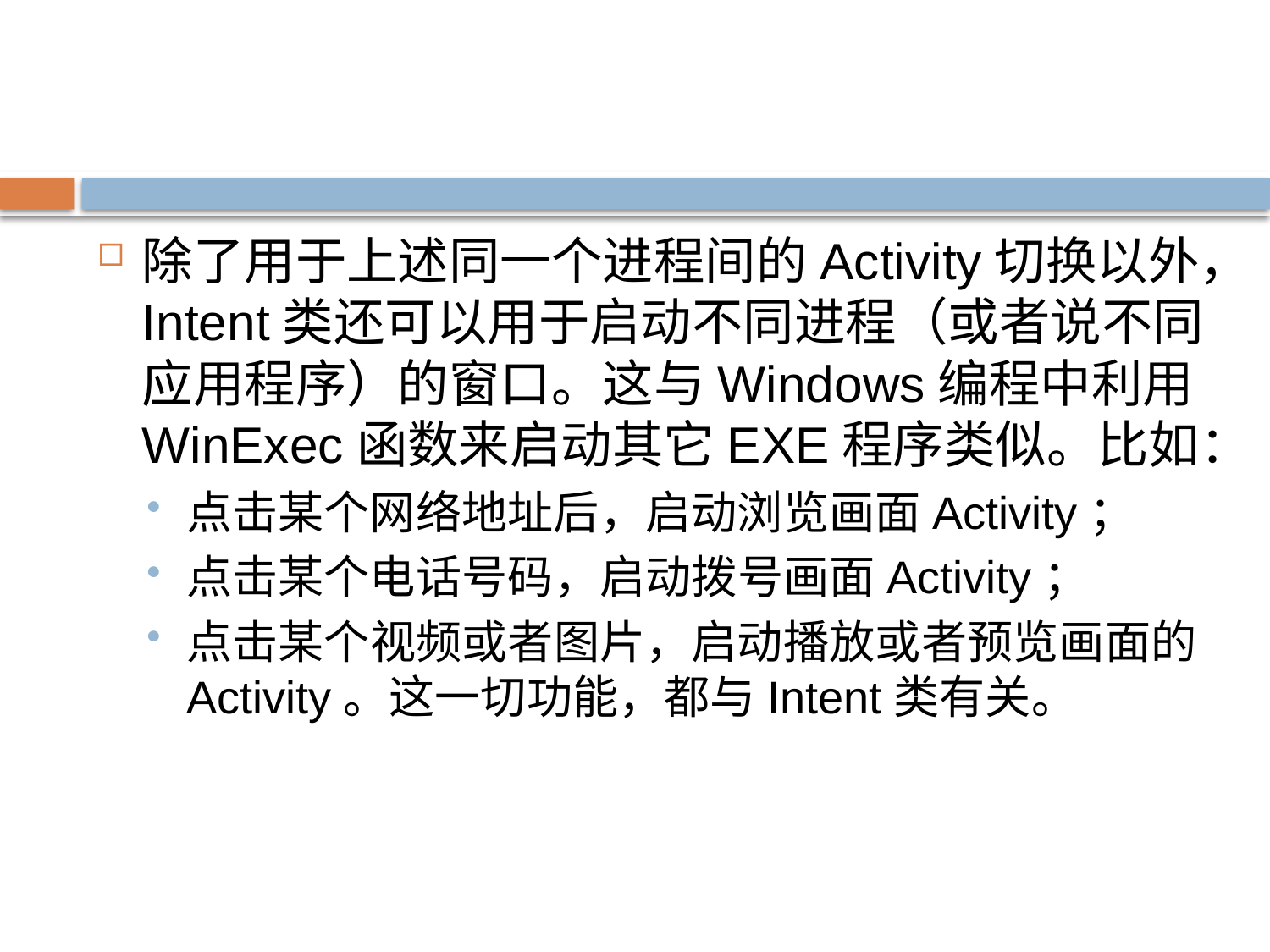

#
除了用于上述同一个进程间的Activity切换以外，Intent类还可以用于启动不同进程（或者说不同应用程序）的窗口。这与Windows编程中利用WinExec函数来启动其它EXE程序类似。比如：
点击某个网络地址后，启动浏览画面Activity；
点击某个电话号码，启动拨号画面Activity；
点击某个视频或者图片，启动播放或者预览画面的Activity。这一切功能，都与Intent类有关。